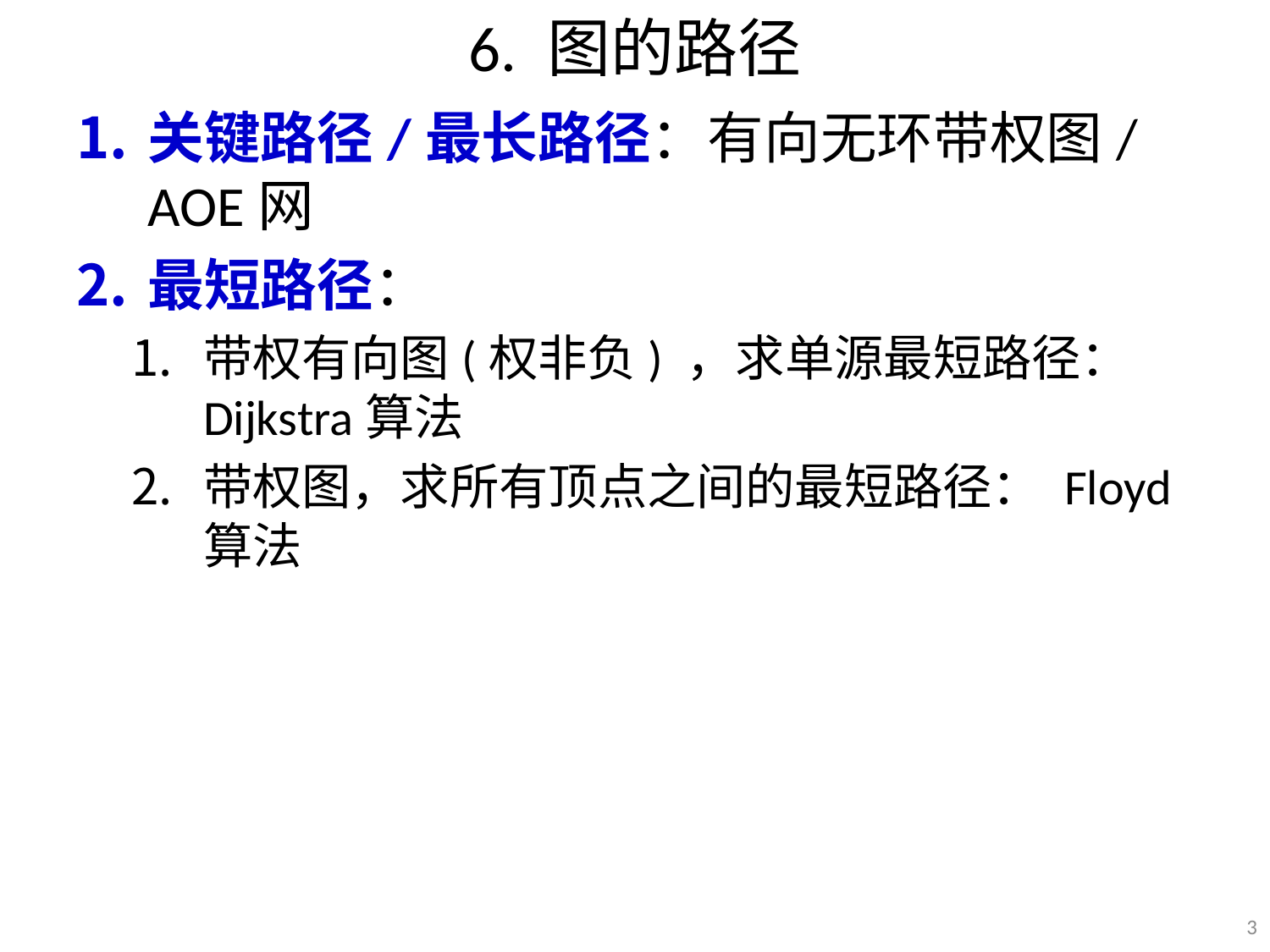

# 6. 图的路径
关键路径/最长路径：有向无环带权图/AOE网
最短路径：
带权有向图(权非负) ，求单源最短路径：Dijkstra算法
带权图，求所有顶点之间的最短路径： Floyd算法

3